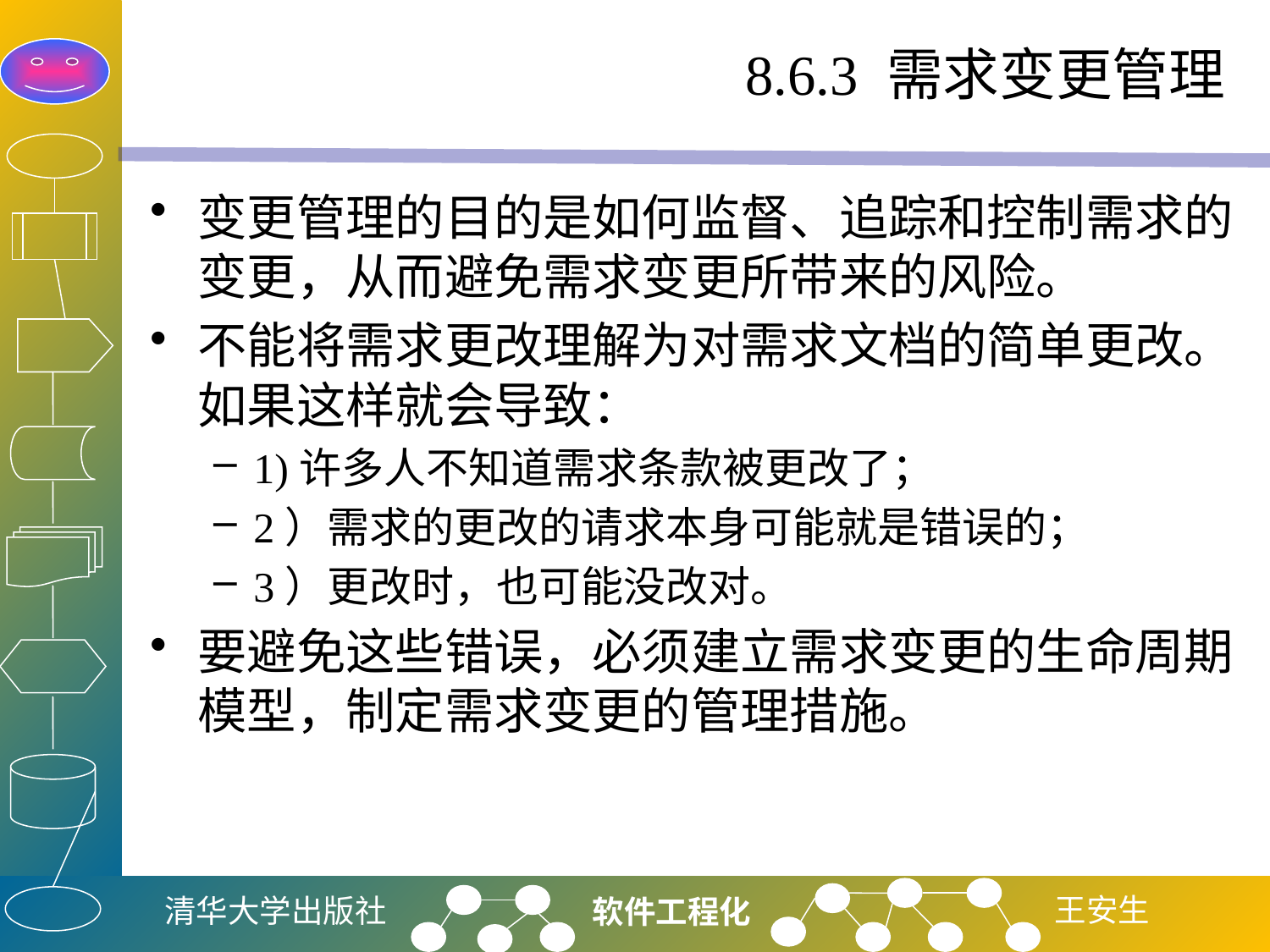

# 8.6.3 需求变更管理
变更管理的目的是如何监督、追踪和控制需求的变更，从而避免需求变更所带来的风险。
不能将需求更改理解为对需求文档的简单更改。如果这样就会导致：
1)许多人不知道需求条款被更改了；
2）需求的更改的请求本身可能就是错误的；
3）更改时，也可能没改对。
要避免这些错误，必须建立需求变更的生命周期模型，制定需求变更的管理措施。